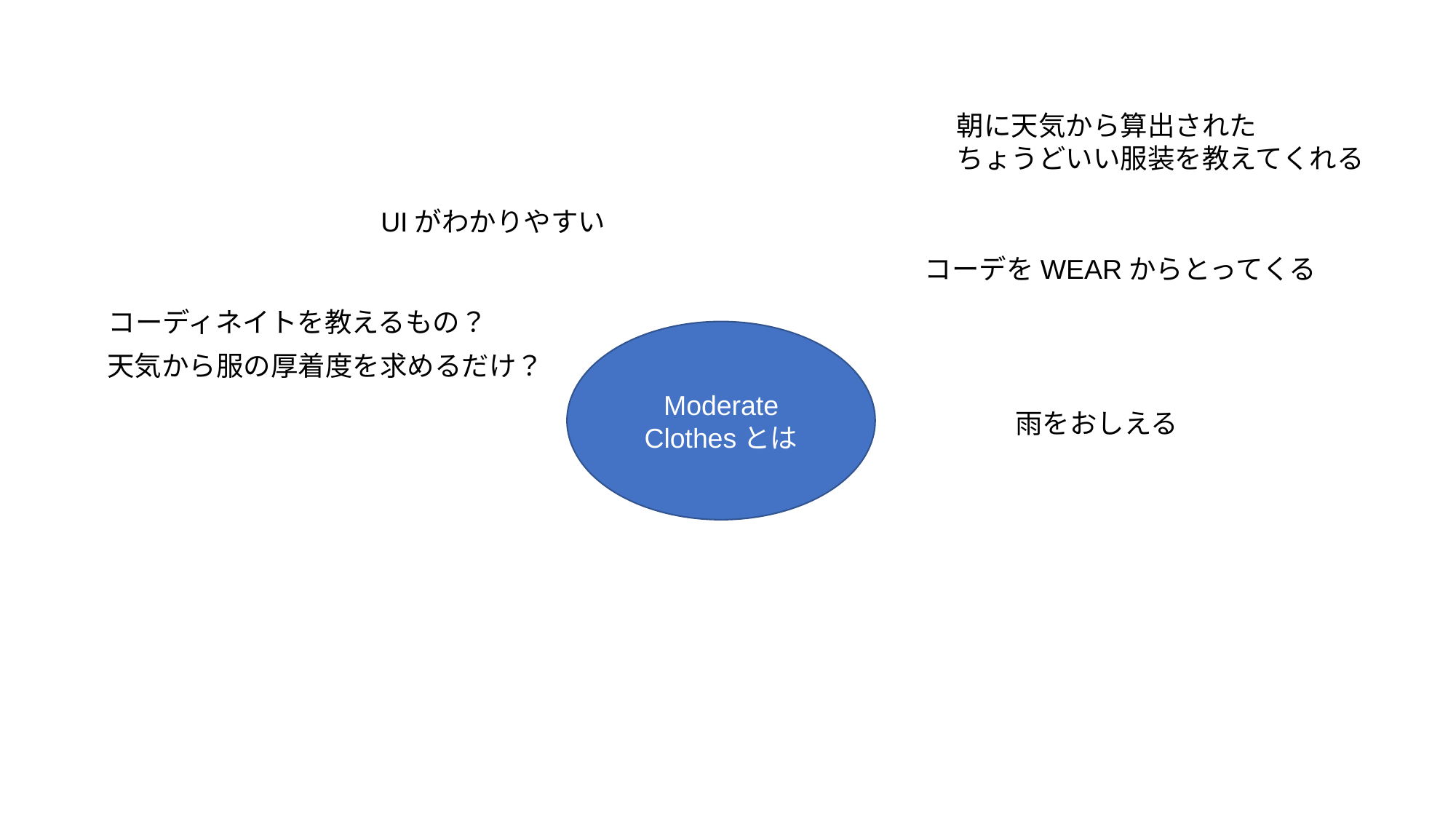

朝に天気から算出された
ちょうどいい服装を教えてくれる
UIがわかりやすい
コーデをWEARからとってくる
コーディネイトを教えるもの？
Moderate
Clothesとは
天気から服の厚着度を求めるだけ？
雨をおしえる